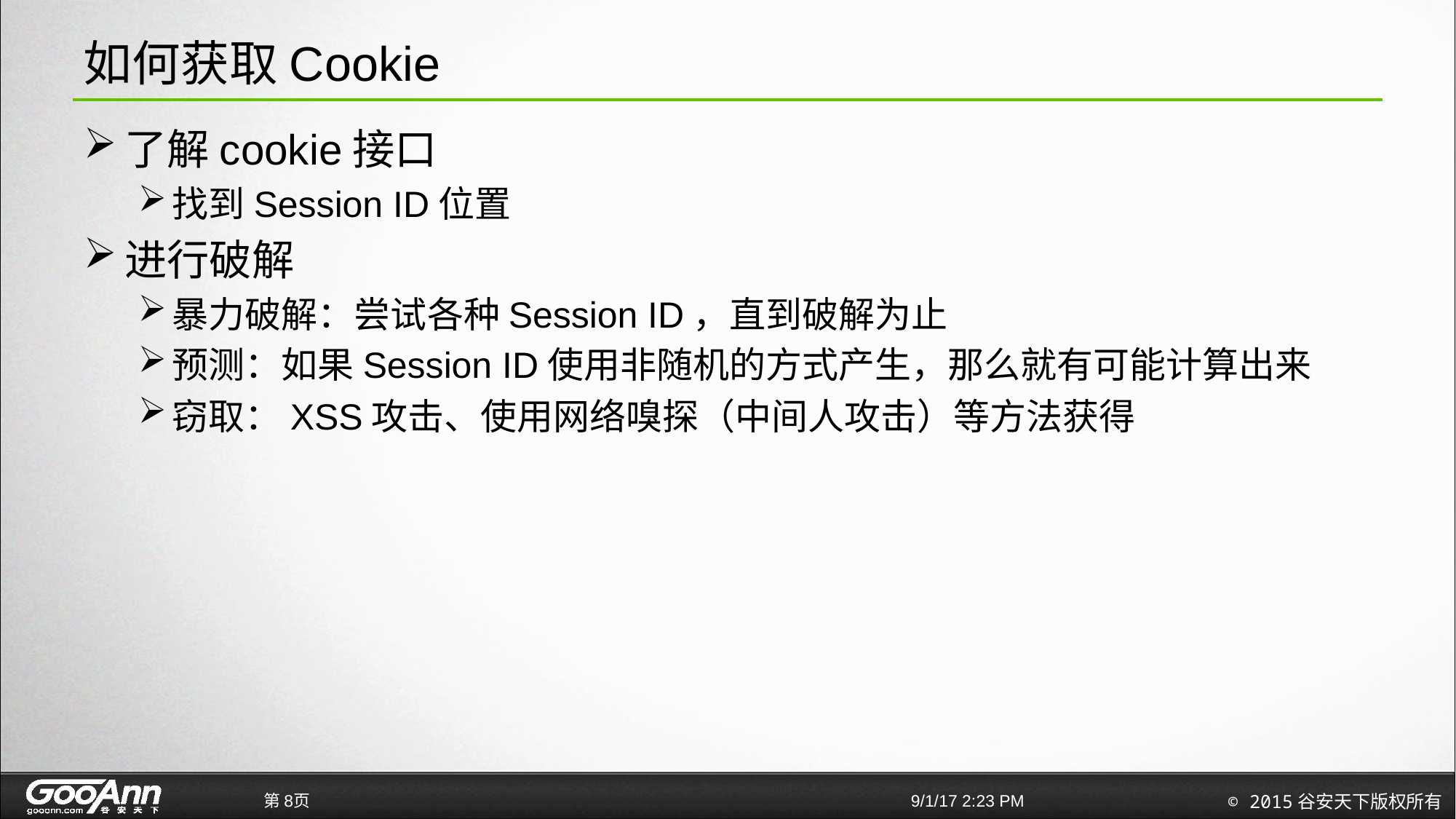

# 如何获取Cookie
了解cookie接口
找到Session ID位置
进行破解
暴力破解：尝试各种Session ID，直到破解为止
预测：如果Session ID使用非随机的方式产生，那么就有可能计算出来
窃取：XSS攻击、使用网络嗅探（中间人攻击）等方法获得